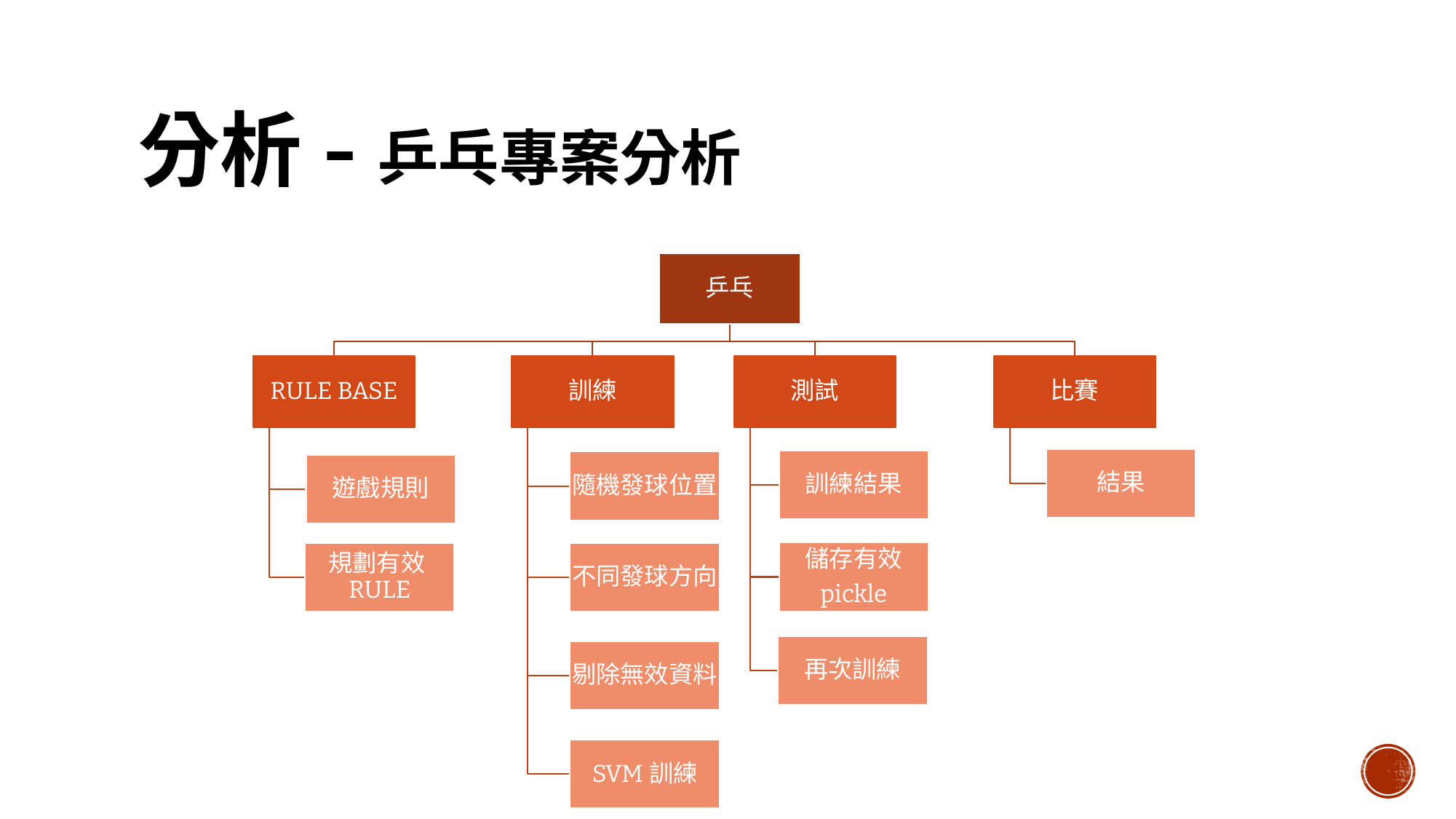

# 分析-乒乓專案分析
乒乓
RULE BASE
遊戲規則
規劃有效RULE
測試
訓練結果
儲存有效
pickle
再次訓練
訓練
隨機發球位置
不同發球方向
剔除無效資料
SVM訓練
比賽
結果